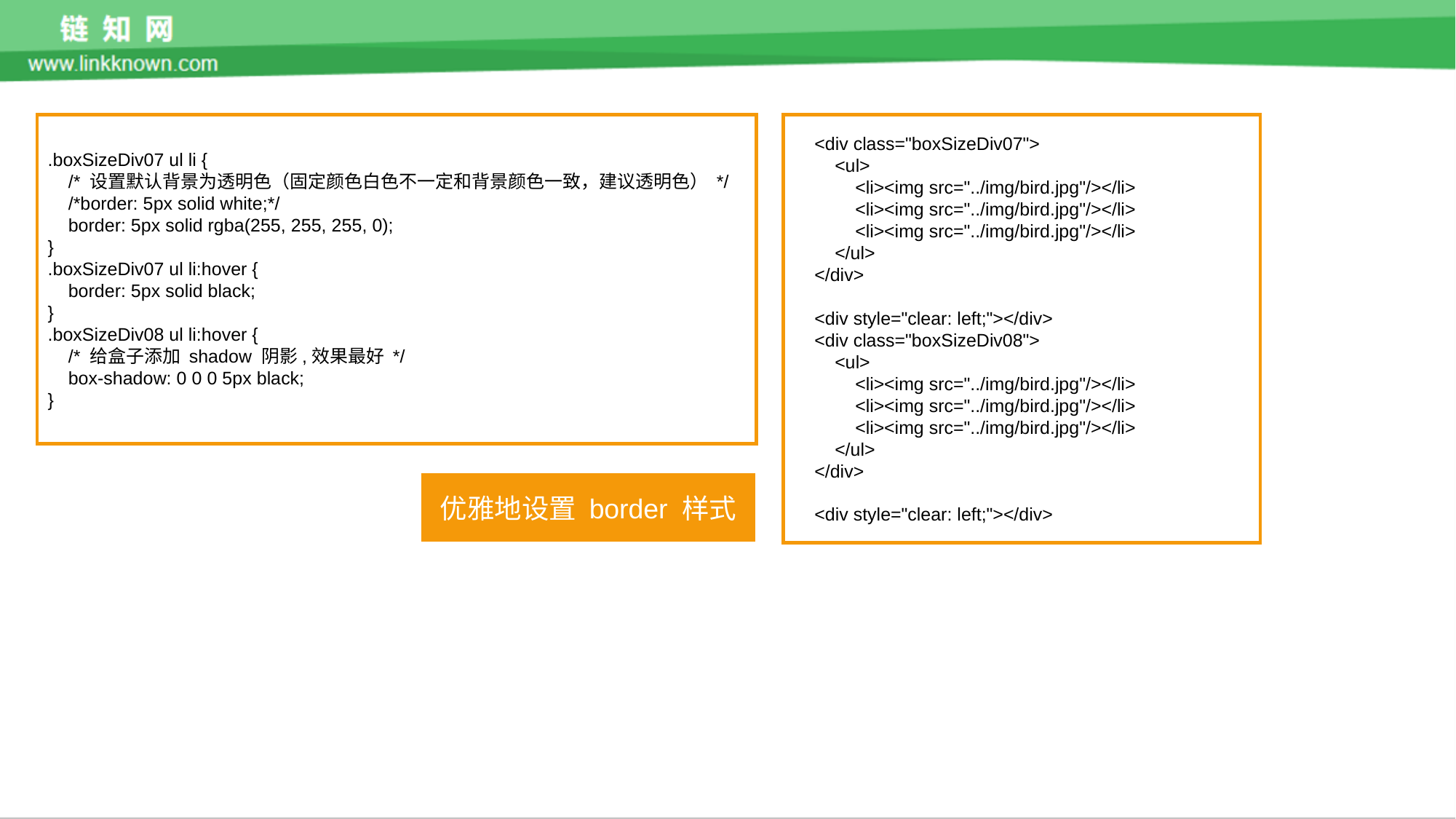

.boxSizeDiv07 ul li {
    /* 设置默认背景为透明色（固定颜色白色不一定和背景颜色一致，建议透明色） */
    /*border: 5px solid white;*/
    border: 5px solid rgba(255, 255, 255, 0);
}
.boxSizeDiv07 ul li:hover {
    border: 5px solid black;
}
.boxSizeDiv08 ul li:hover {
    /* 给盒子添加 shadow 阴影,效果最好 */
    box-shadow: 0 0 0 5px black;
}
    <div class="boxSizeDiv07">
        <ul>
            <li><img src="../img/bird.jpg"/></li>
            <li><img src="../img/bird.jpg"/></li>
            <li><img src="../img/bird.jpg"/></li>
        </ul>
    </div>

    <div style="clear: left;"></div>
    <div class="boxSizeDiv08">
        <ul>
            <li><img src="../img/bird.jpg"/></li>
            <li><img src="../img/bird.jpg"/></li>
            <li><img src="../img/bird.jpg"/></li>
        </ul>
    </div>

    <div style="clear: left;"></div>
优雅地设置 border 样式